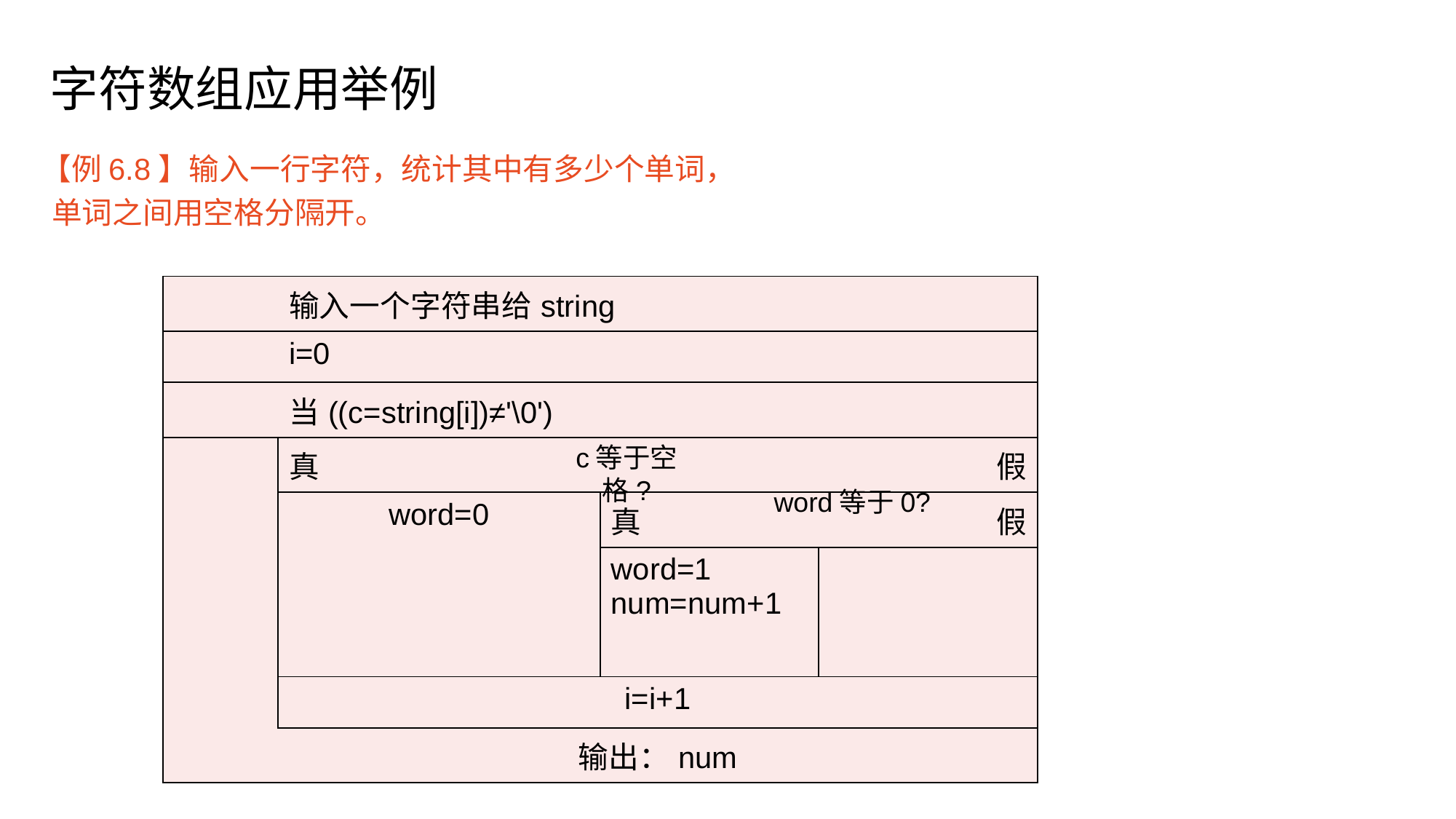

# 字符数组应用举例
【例6.8】输入一行字符，统计其中有多少个单词，单词之间用空格分隔开。
|  | 输入一个字符串给string |  |  |
| --- | --- | --- | --- |
|  | i=0 |  |  |
|  | 当((c=string[i])≠'\0') |  |  |
|  | 真 | 假 |  |
|  | word=0 | 真 | 假 |
|  |  | word=1 num=num+1 |  |
|  | i=i+1 |  |  |
|  | 输出：num |  |  |
c等于空格?
word等于0?